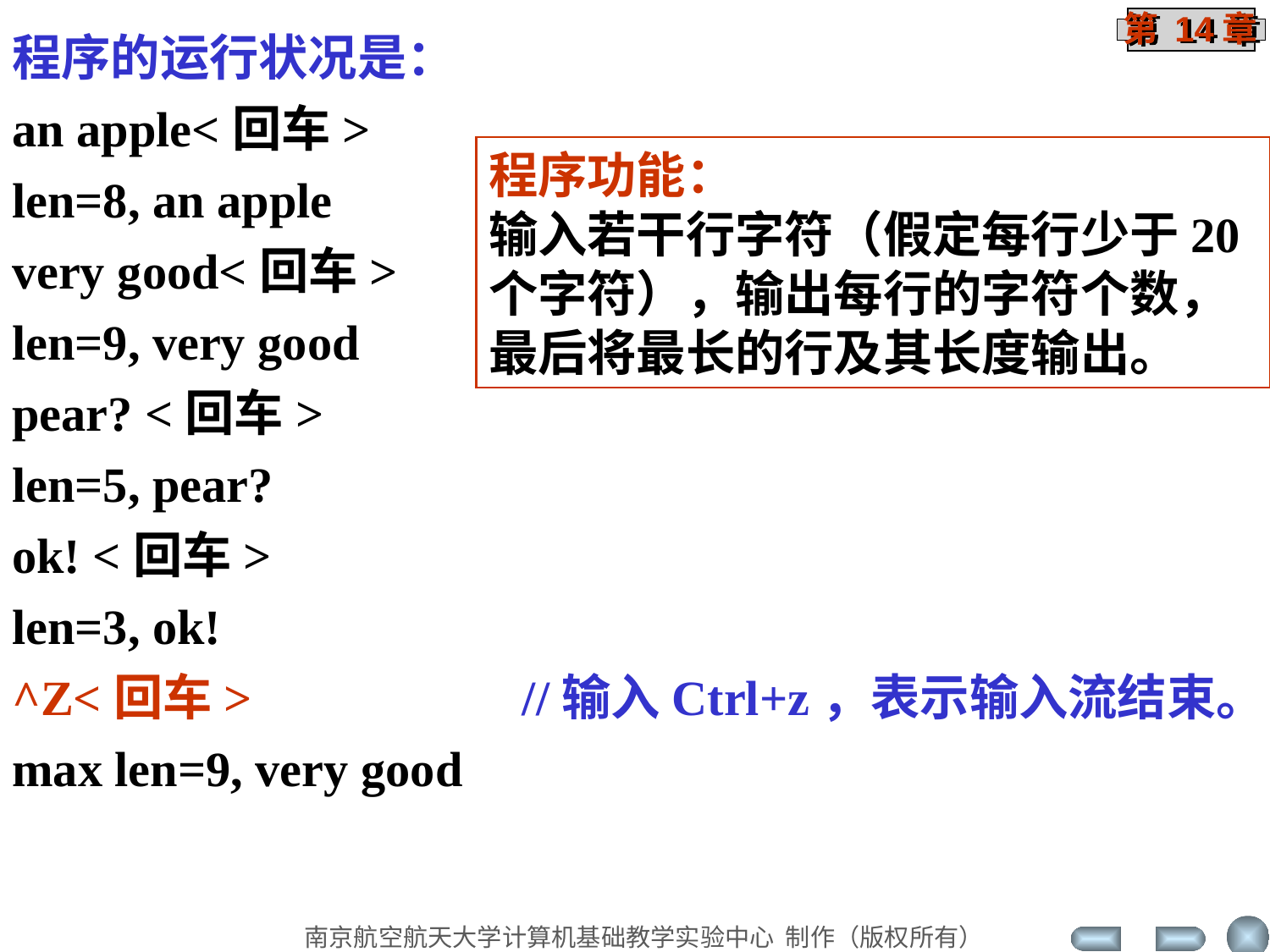

程序的运行状况是：
an apple<回车>
len=8, an apple
very good<回车>
len=9, very good
pear? <回车>
len=5, pear?
ok! <回车>
len=3, ok!
^Z<回车>                      //输入Ctrl+z，表示输入流结束。
max len=9, very good
程序功能：
输入若干行字符（假定每行少于20个字符），输出每行的字符个数，最后将最长的行及其长度输出。